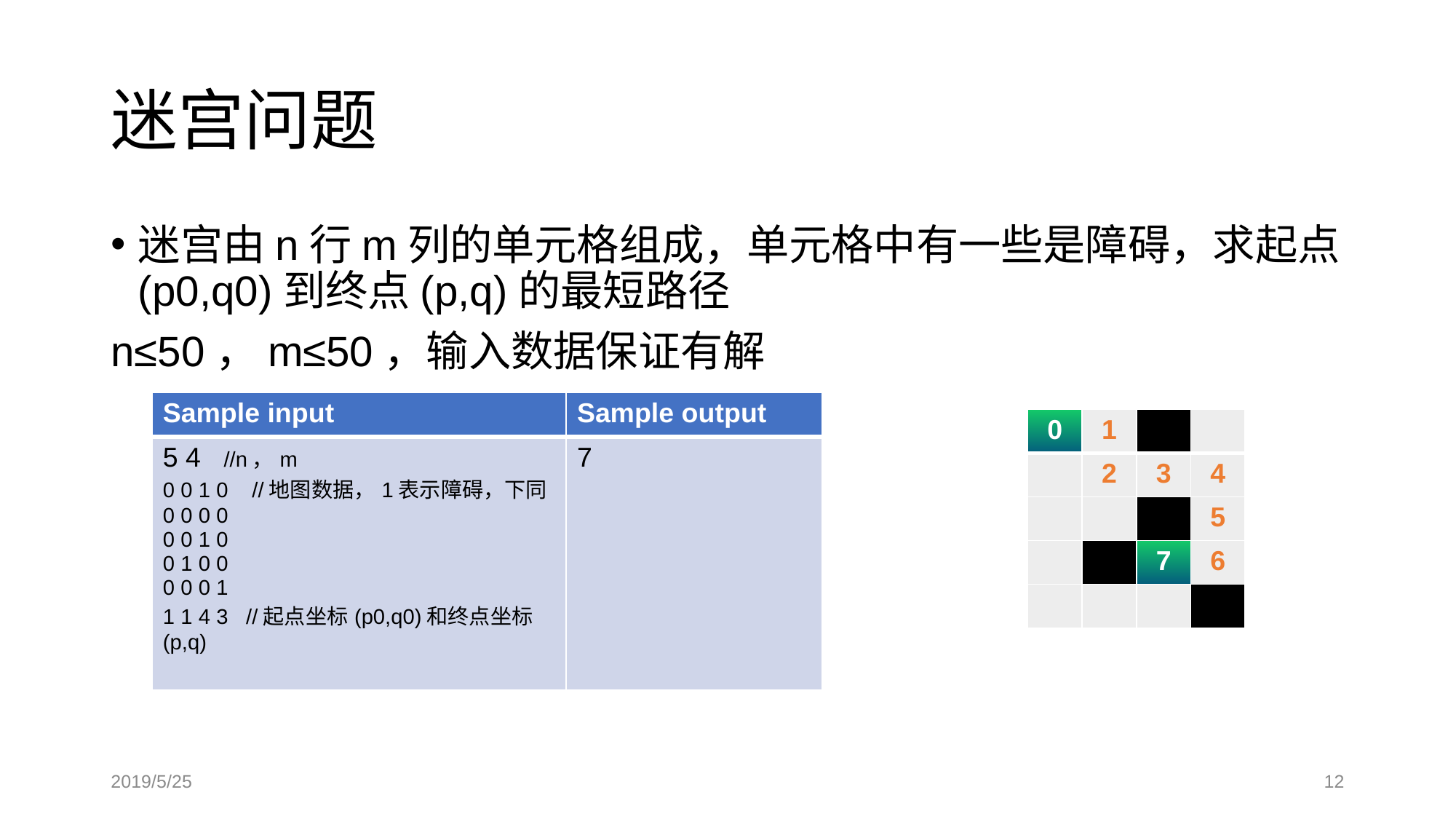

# 迷宫问题
迷宫由n行m列的单元格组成，单元格中有一些是障碍，求起点(p0,q0)到终点(p,q)的最短路径
n≤50，m≤50，输入数据保证有解
| Sample input | Sample output |
| --- | --- |
| 5 4 //n，m 0 0 1 0 //地图数据，1表示障碍，下同 0 0 0 0 0 0 1 0 0 1 0 0 0 0 0 1 1 1 4 3 //起点坐标(p0,q0)和终点坐标(p,q) | 7 |
| 0 | 1 |  |  |
| --- | --- | --- | --- |
|  | 2 | 3 | 4 |
|  |  |  | 5 |
|  |  | 7 | 6 |
|  |  |  |  |
2019/5/25
12